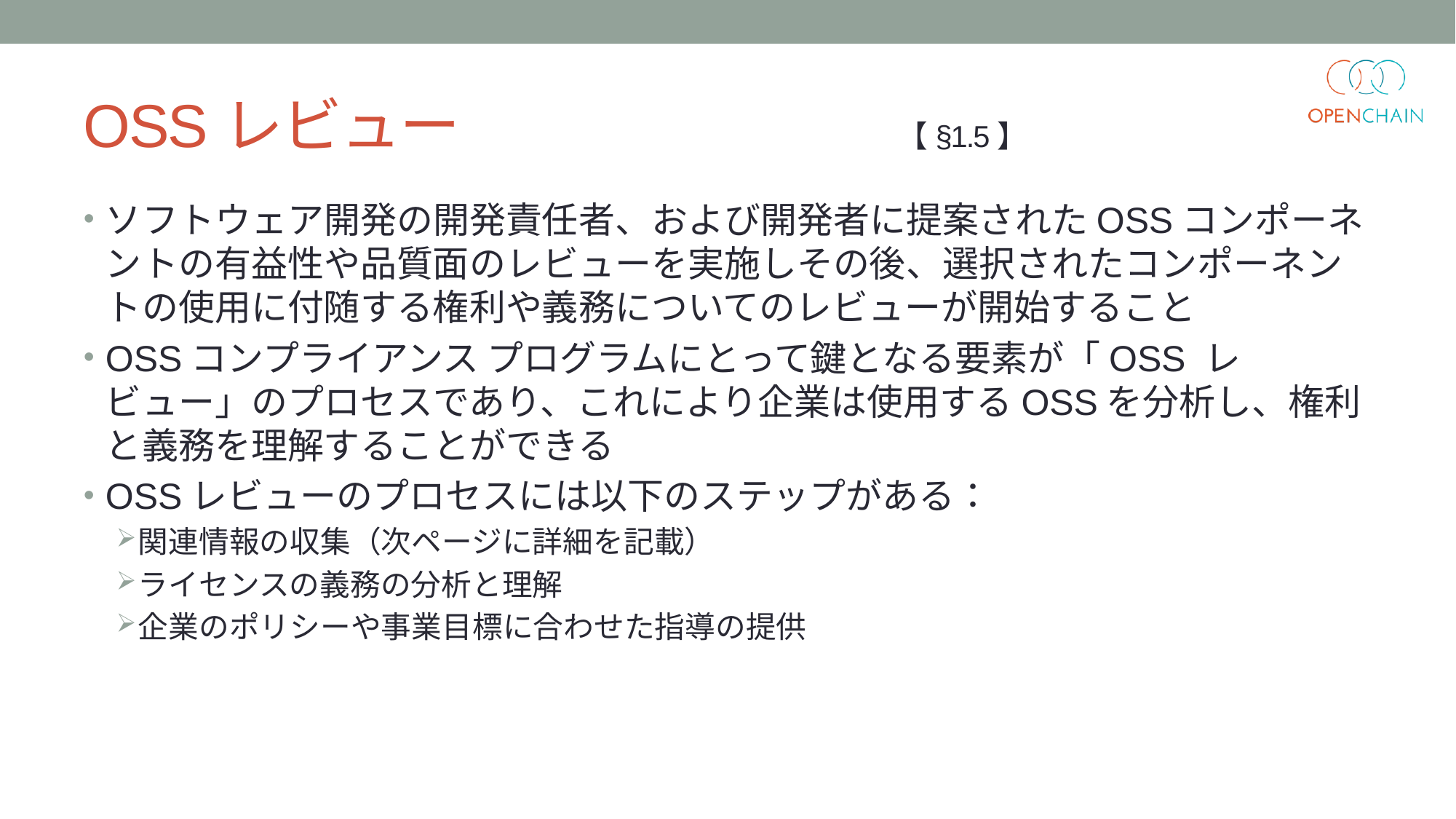

# OSSレビュー                                    【§1.5】
ソフトウェア開発の開発責任者、および開発者に提案されたOSSコンポーネントの有益性や品質面のレビューを実施しその後、選択されたコンポーネントの使用に付随する権利や義務についてのレビューが開始すること
OSSコンプライアンス プログラムにとって鍵となる要素が「OSS レビュー」のプロセスであり、これにより企業は使用するOSSを分析し、権利と義務を理解することができる
OSSレビューのプロセスには以下のステップがある：
関連情報の収集（次ページに詳細を記載）
ライセンスの義務の分析と理解
企業のポリシーや事業目標に合わせた指導の提供